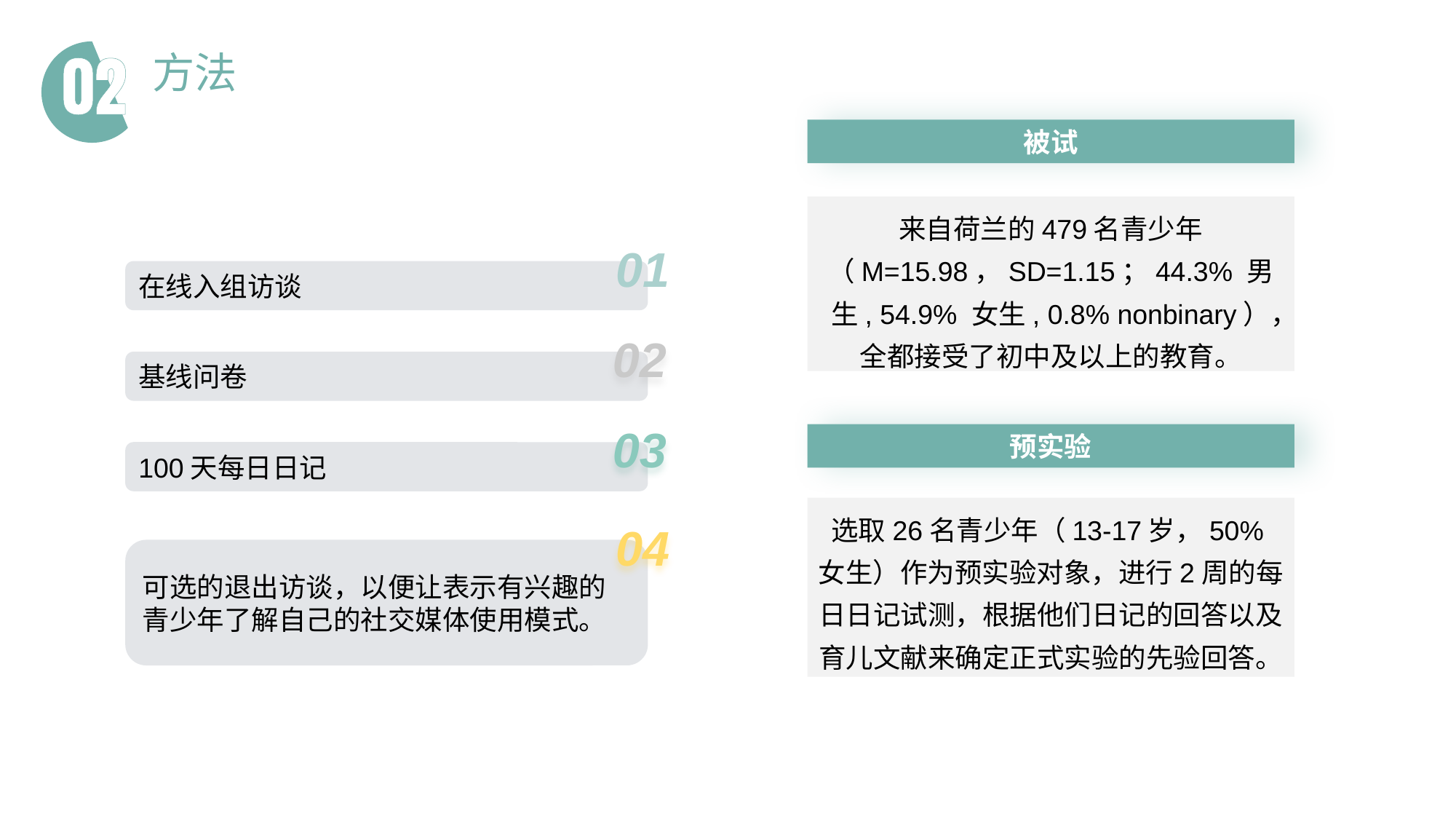

方法

02

被试

来自荷兰的479名青少年（M=15.98，SD=1.15；44.3% 男生, 54.9% 女生, 0.8% nonbinary），全都接受了初中及以上的教育。
01
在线入组访谈

02
基线问卷
03
预实验

选取26名青少年（13-17岁，50%女生）作为预实验对象，进行2周的每日日记试测，根据他们日记的回答以及育儿文献来确定正式实验的先验回答。
100天每日日记
04
可选的退出访谈，以便让表示有兴趣的青少年了解自己的社交媒体使用模式。